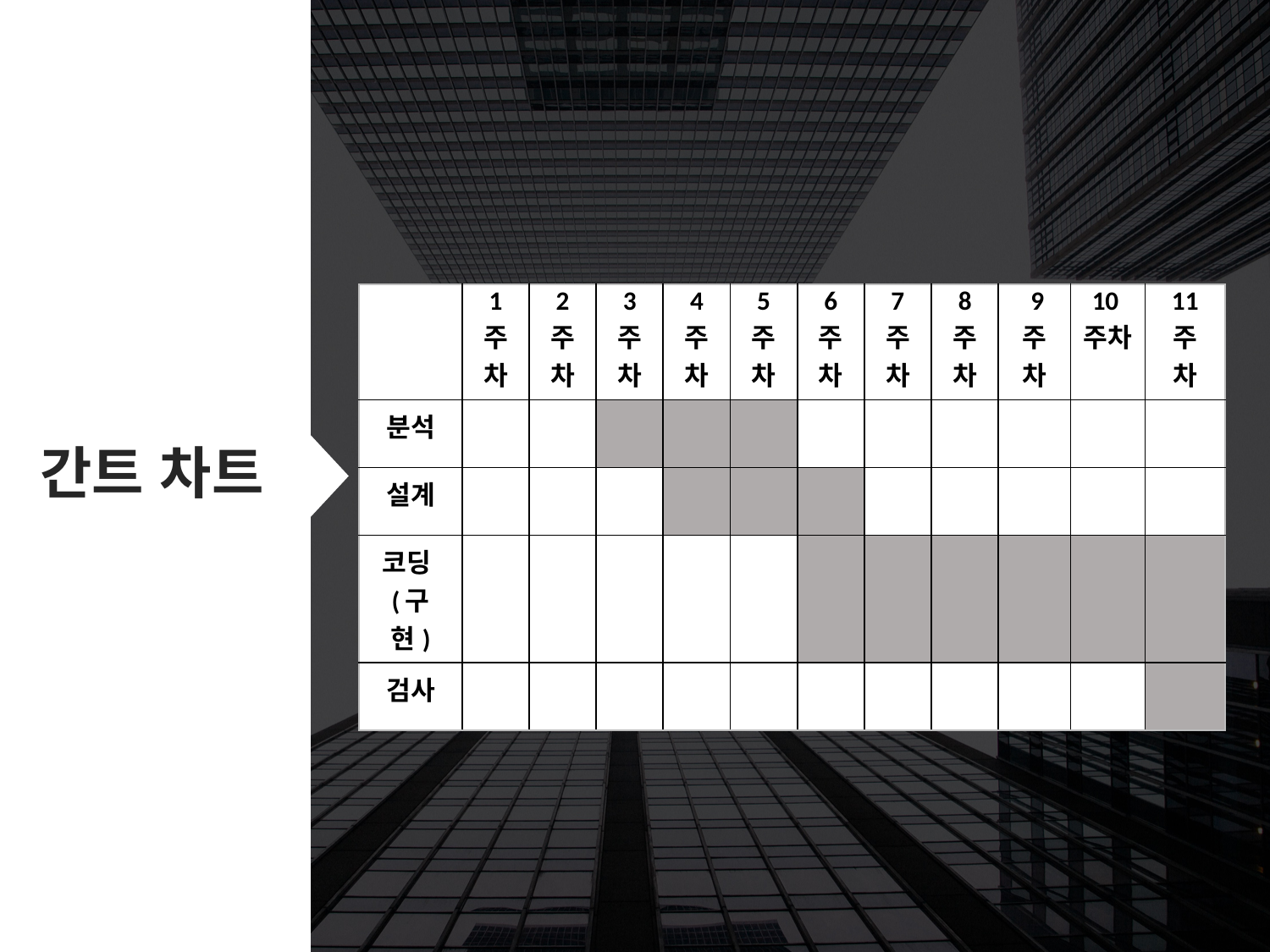

# 간트 차트
|  | 1 주차 | 2 주차 | 3 주차 | 4 주차 | 5 주차 | 6 주차 | 7 주차 | 8 주차 | 9 주차 | 10주차 | 11 주 차 |
| --- | --- | --- | --- | --- | --- | --- | --- | --- | --- | --- | --- |
| 분석 |  |  |  |  |  |  |  |  |  |  |  |
| 설계 |  |  |  |  |  |  |  |  |  |  |  |
| 코딩(구현) |  |  |  |  |  |  |  |  |  |  |  |
| 검사 |  |  |  |  |  |  |  |  |  |  |  |